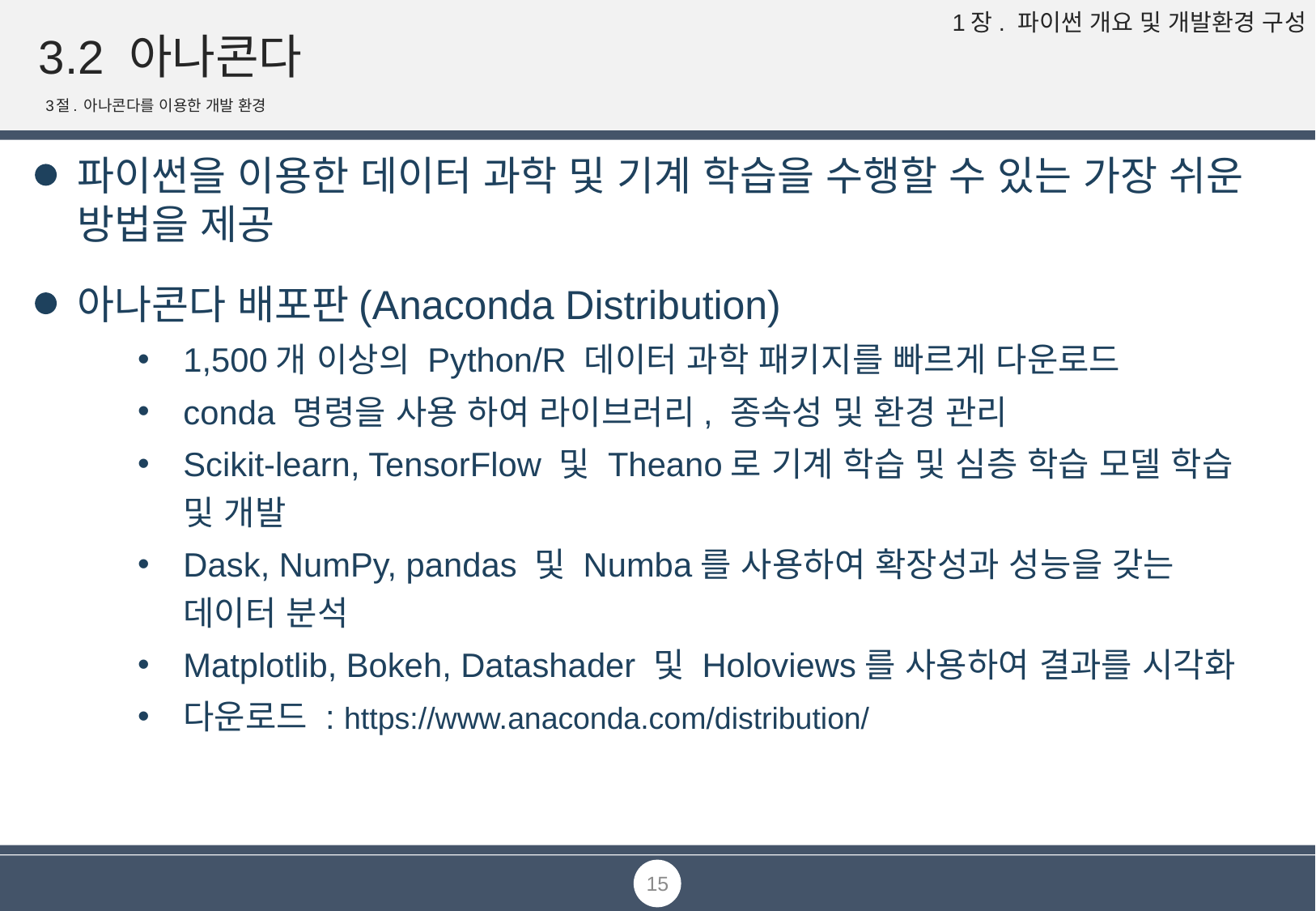

# 3.2 아나콘다
3절. 아나콘다를 이용한 개발 환경
파이썬을 이용한 데이터 과학 및 기계 학습을 수행할 수 있는 가장 쉬운 방법을 제공

아나콘다 배포판(Anaconda Distribution)
1,500개 이상의 Python/R 데이터 과학 패키지를 빠르게 다운로드
conda 명령을 사용 하여 라이브러리, 종속성 및 환경 관리
Scikit-learn, TensorFlow 및 Theano로 기계 학습 및 심층 학습 모델 학습 및 개발
Dask, NumPy, pandas 및 Numba를 사용하여 확장성과 성능을 갖는 데이터 분석
Matplotlib, Bokeh, Datashader 및 Holoviews를 사용하여 결과를 시각화
다운로드 : https://www.anaconda.com/distribution/

15